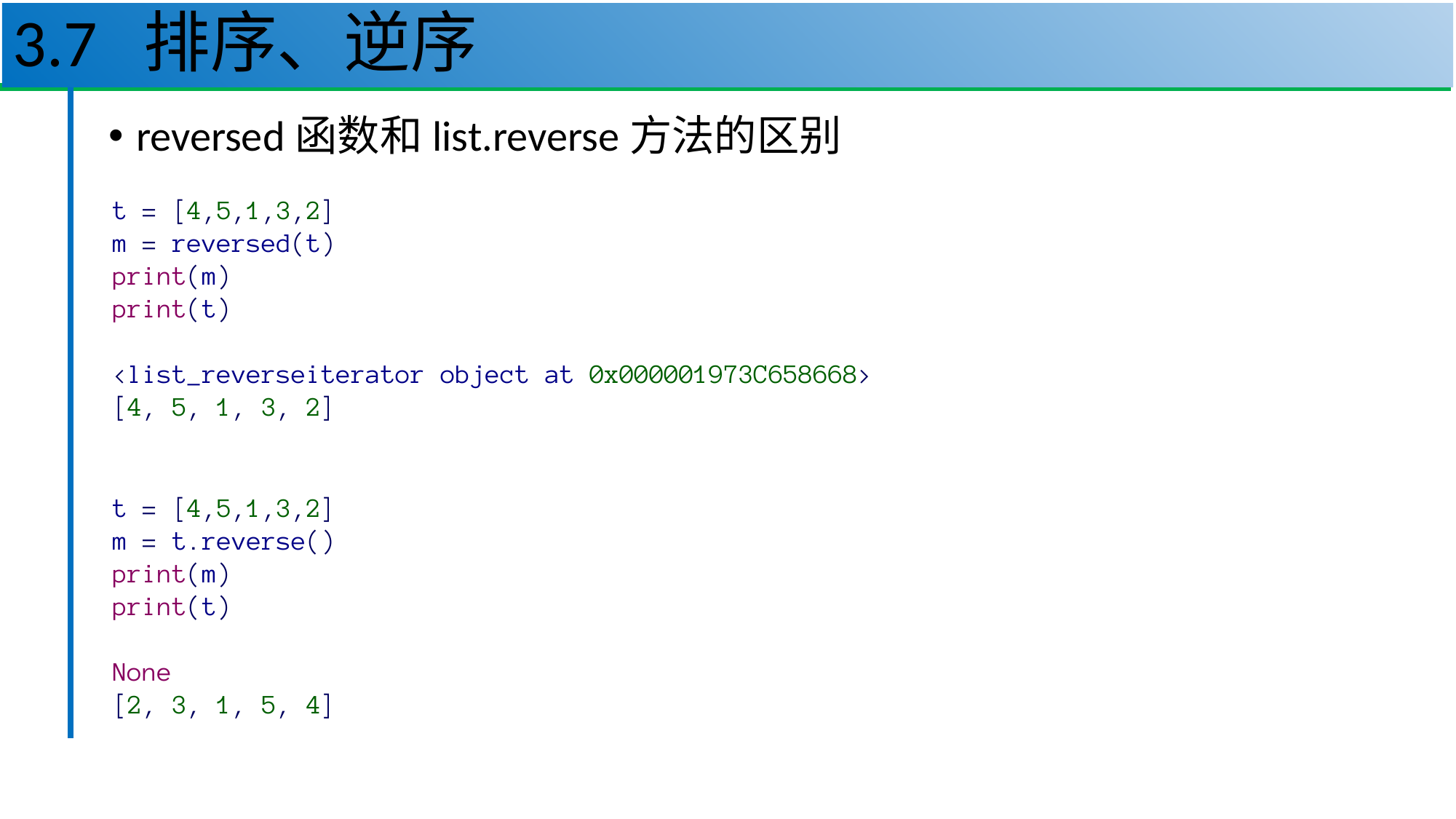

# 3.7  排序、逆序
35
reversed函数和list.reverse方法的区别
t = [4,5,1,3,2]
m = reversed(t)
print(m)
print(t)

<list_reverseiterator object at 0x000001973C658668>
[4, 5, 1, 3, 2]
t = [4,5,1,3,2]
m = t.reverse()
print(m)
print(t)

None
[2, 3, 1, 5, 4]